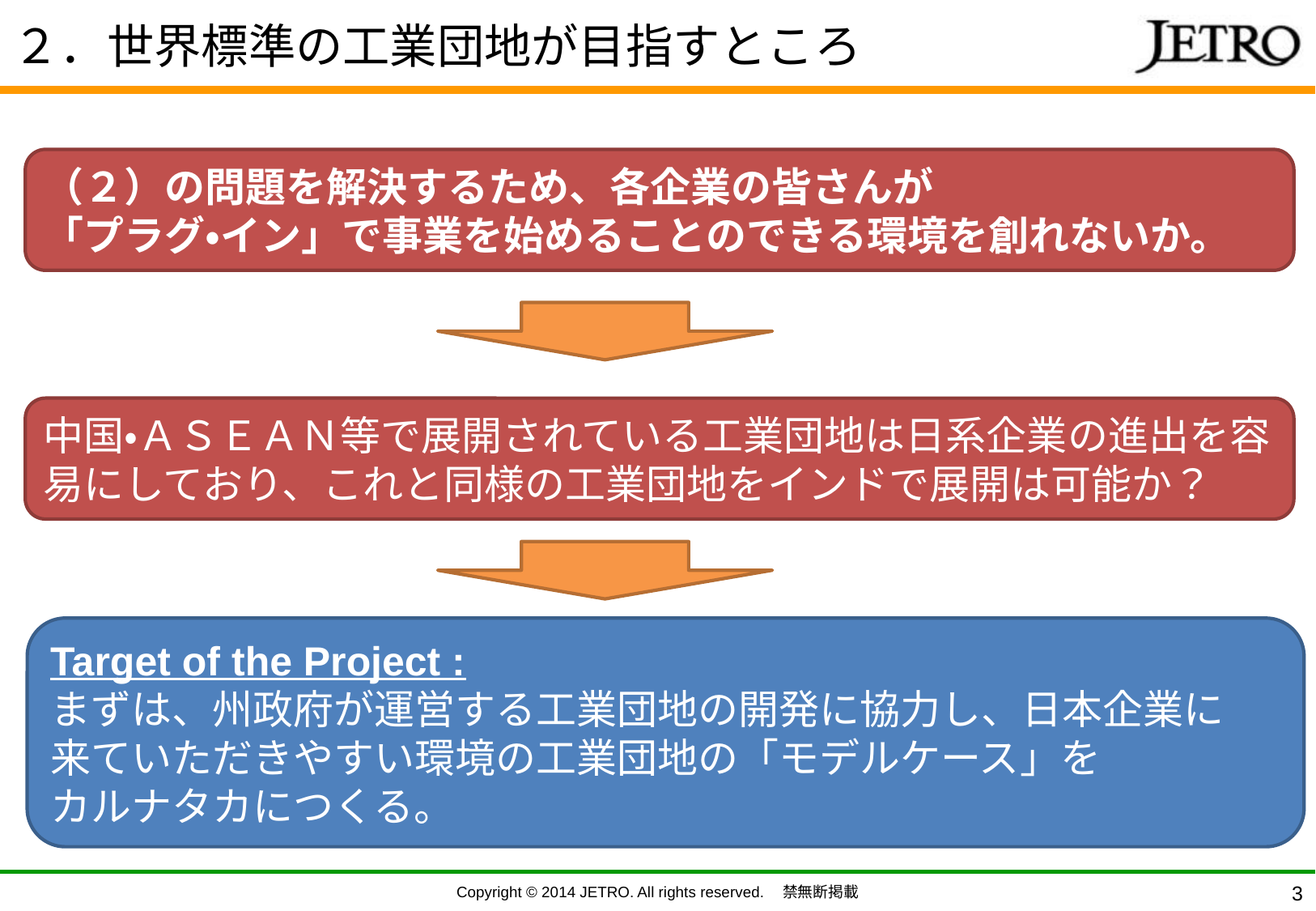

２．世界標準の工業団地が目指すところ
（２）の問題を解決するため、各企業の皆さんが
「プラグ・イン」で事業を始めることのできる環境を創れないか。

中国・ＡＳＥＡＮ等で展開されている工業団地は日系企業の進出を容易にしており、これと同様の工業団地をインドで展開は可能か？

Target of the Project :
まずは、州政府が運営する工業団地の開発に協力し、日本企業に
来ていただきやすい環境の工業団地の「モデルケース」を
カルナタカにつくる。
Copyright © 2014 JETRO. All rights reserved.　禁無断掲載
3